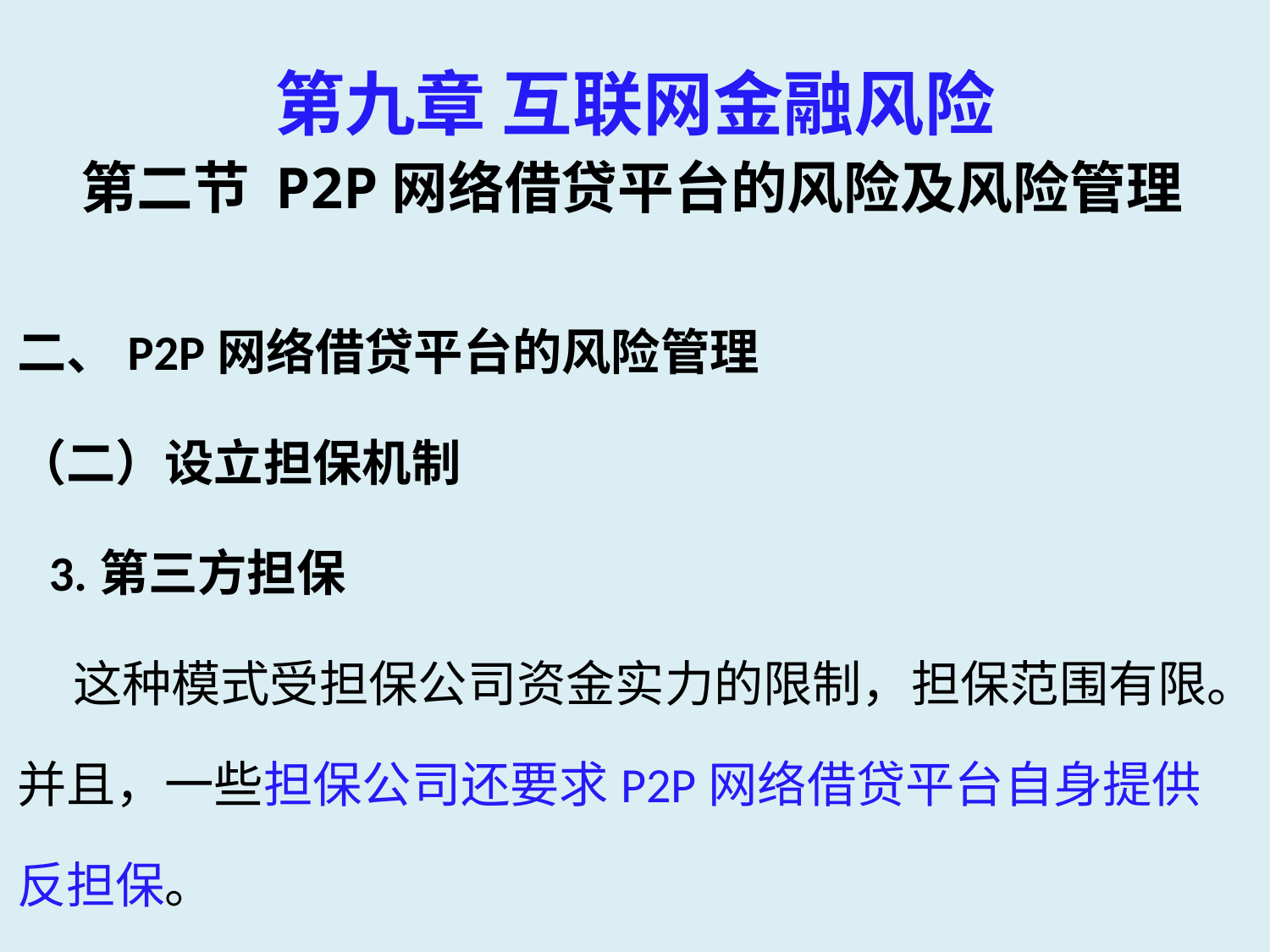

# 第九章 互联网金融风险
第二节 P2P网络借贷平台的风险及风险管理

二、P2P网络借贷平台的风险管理
（二）设立担保机制
    3.第三方担保
    这种模式受担保公司资金实力的限制，担保范围有限。并且，一些担保公司还要求P2P网络借贷平台自身提供反担保。
26